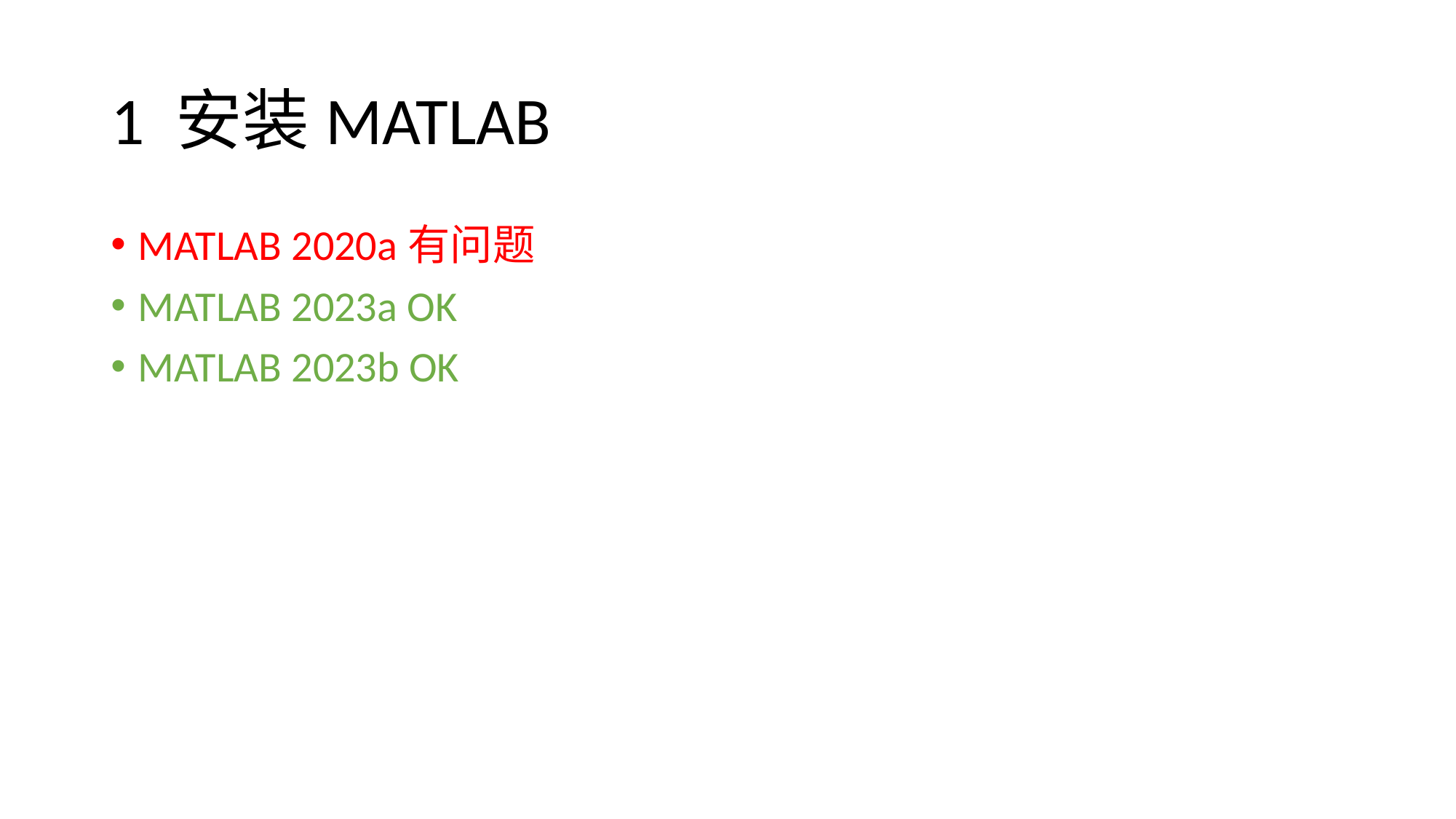

# 1 安装MATLAB
MATLAB 2020a有问题
MATLAB 2023a OK
MATLAB 2023b OK